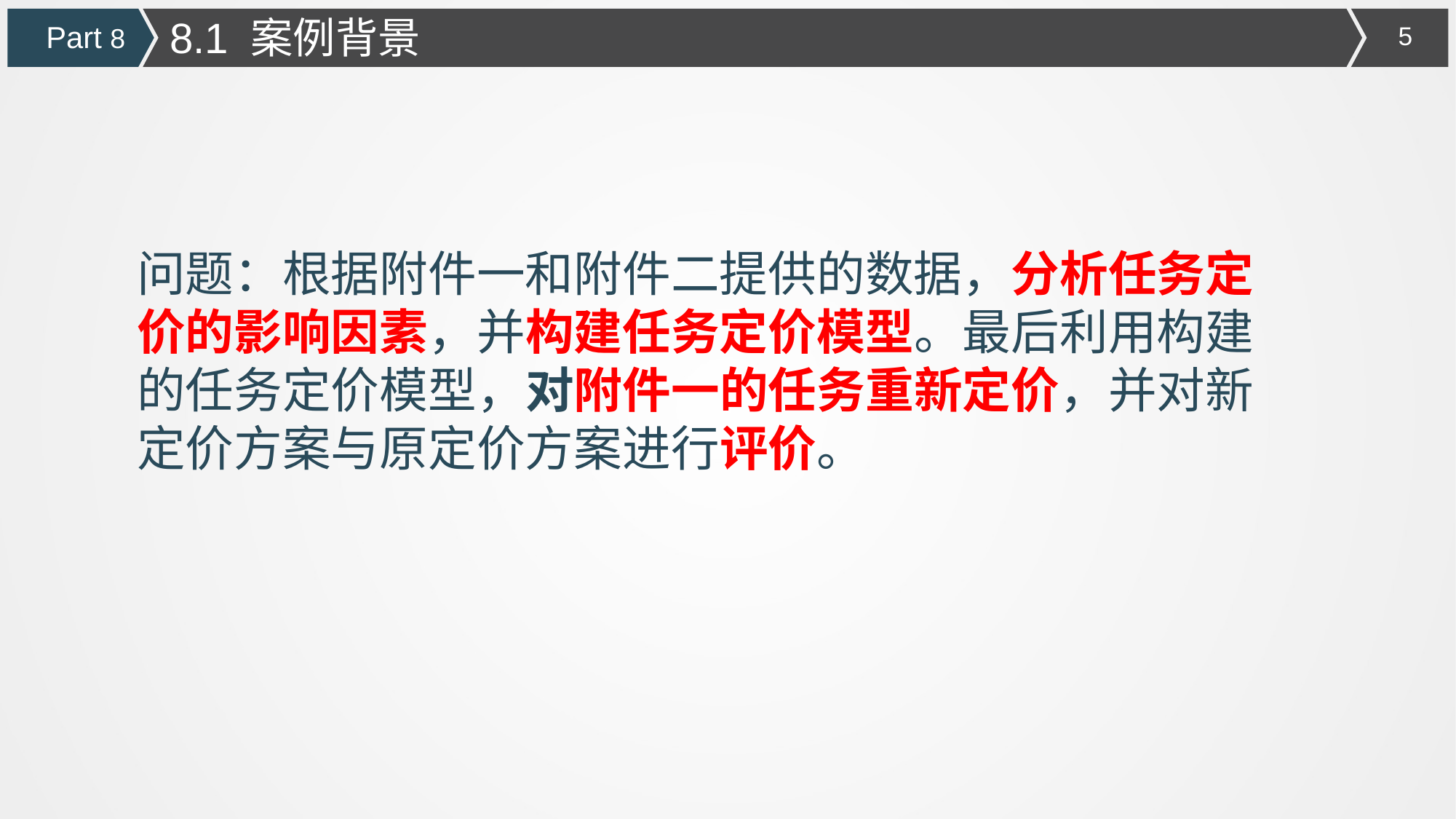

8.1 案例背景
Part 8
问题：根据附件一和附件二提供的数据，分析任务定价的影响因素，并构建任务定价模型。最后利用构建的任务定价模型，对附件一的任务重新定价，并对新定价方案与原定价方案进行评价。